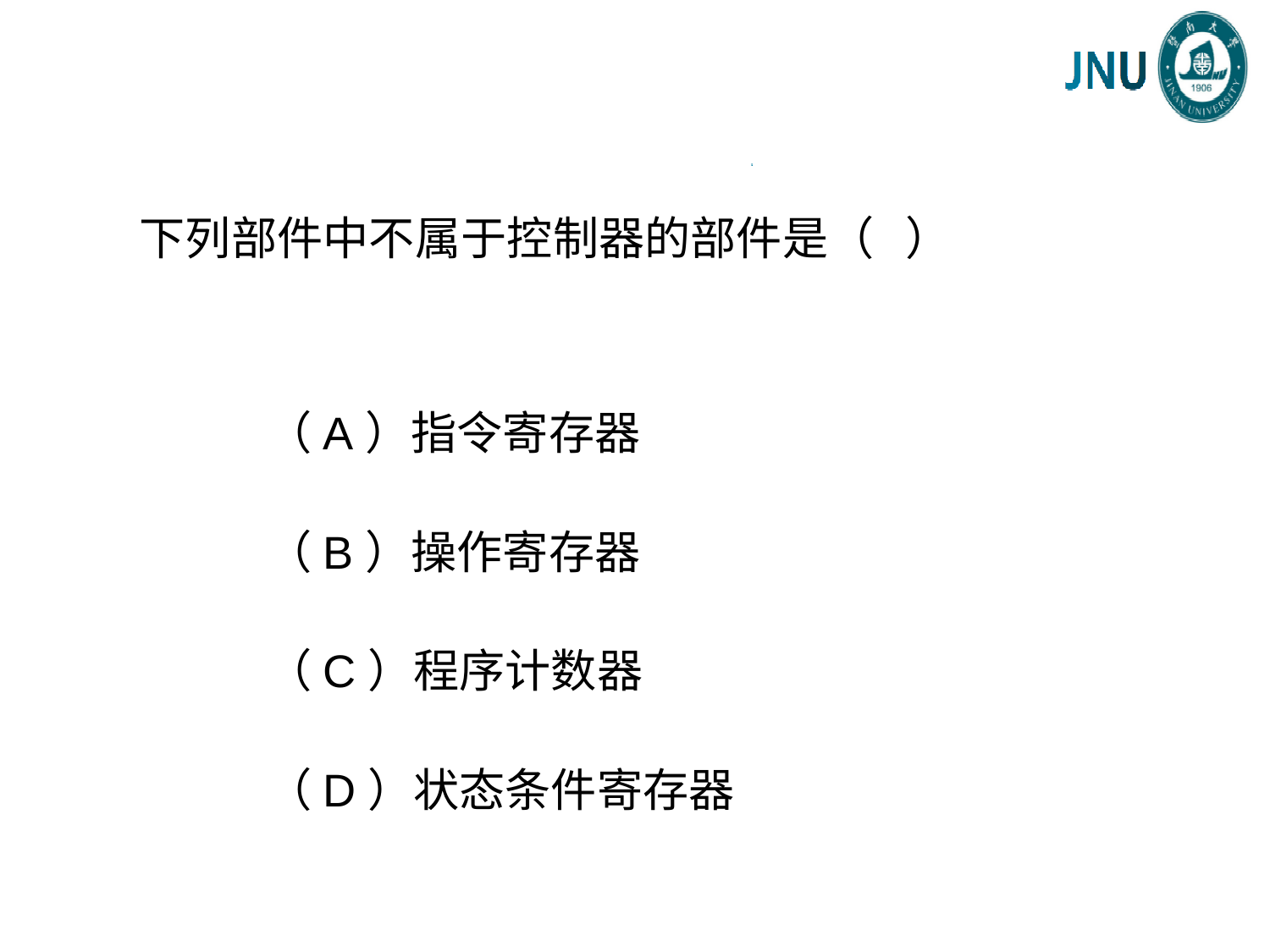

下列部件中不属于控制器的部件是（   ）
（A）指令寄存器
（B）操作寄存器
（C）程序计数器
（D）状态条件寄存器